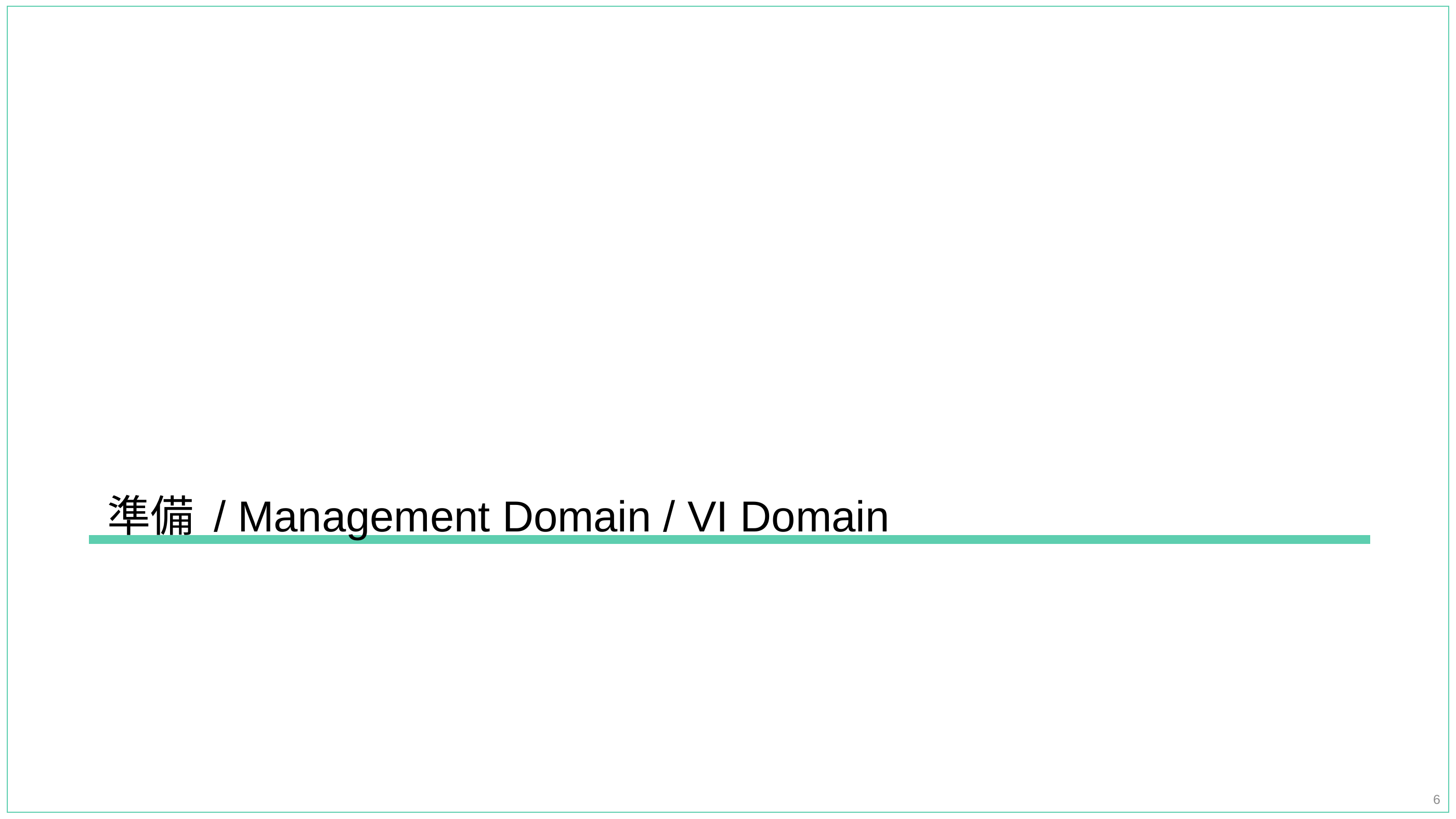

# 準備 / Management Domain / VI Domain

6